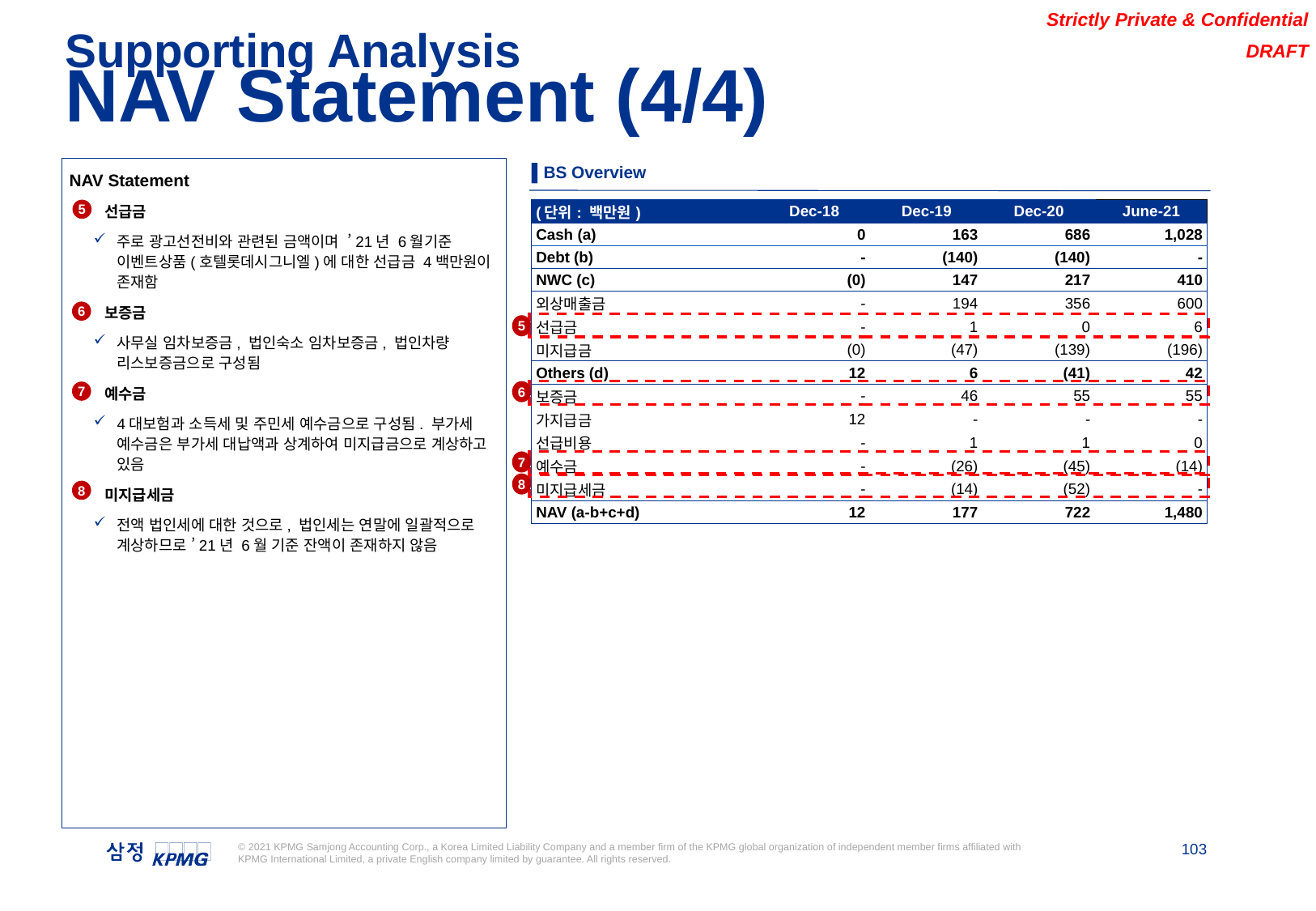

Supporting Analysis
NAV Statement (4/4)
▌BS Overview

NAV Statement
선급금
주로 광고선전비와 관련된 금액이며  ’21년 6월기준 이벤트상품(호텔롯데시그니엘)에 대한 선급금 4백만원이 존재함
보증금
사무실 임차보증금, 법인숙소 임차보증금, 법인차량 리스보증금으로 구성됨
예수금
4대보험과 소득세 및 주민세 예수금으로 구성됨. 부가세 예수금은 부가세 대납액과 상계하여 미지급금으로 계상하고 있음
미지급세금
전액 법인세에 대한 것으로, 법인세는 연말에 일괄적으로 계상하므로 ’21년 6월 기준 잔액이 존재하지 않음

| (단위: 백만원) | Dec-18 | Dec-19 | Dec-20 | June-21 |
| --- | --- | --- | --- | --- |
| Cash (a) | 0 | 163 | 686 | 1,028 |
| Debt (b) | - | (140) | (140) | - |
| NWC (c) | (0) | 147 | 217 | 410 |
| 외상매출금 | - | 194 | 356 | 600 |
| 선급금 | - | 1 | 0 | 6 |
| 미지급금 | (0) | (47) | (139) | (196) |
| Others (d) | 12 | 6 | (41) | 42 |
| 보증금 | - | 46 | 55 | 55 |
| 가지급금 | 12 | - | - | - |
| 선급비용 | - | 1 | 1 | 0 |
| 예수금 | - | (26) | (45) | (14) |
| 미지급세금 | - | (14) | (52) | - |
| NAV (a-b+c+d) | 12 | 177 | 722 | 1,480 |
5
6

5
6

7
7

8

8